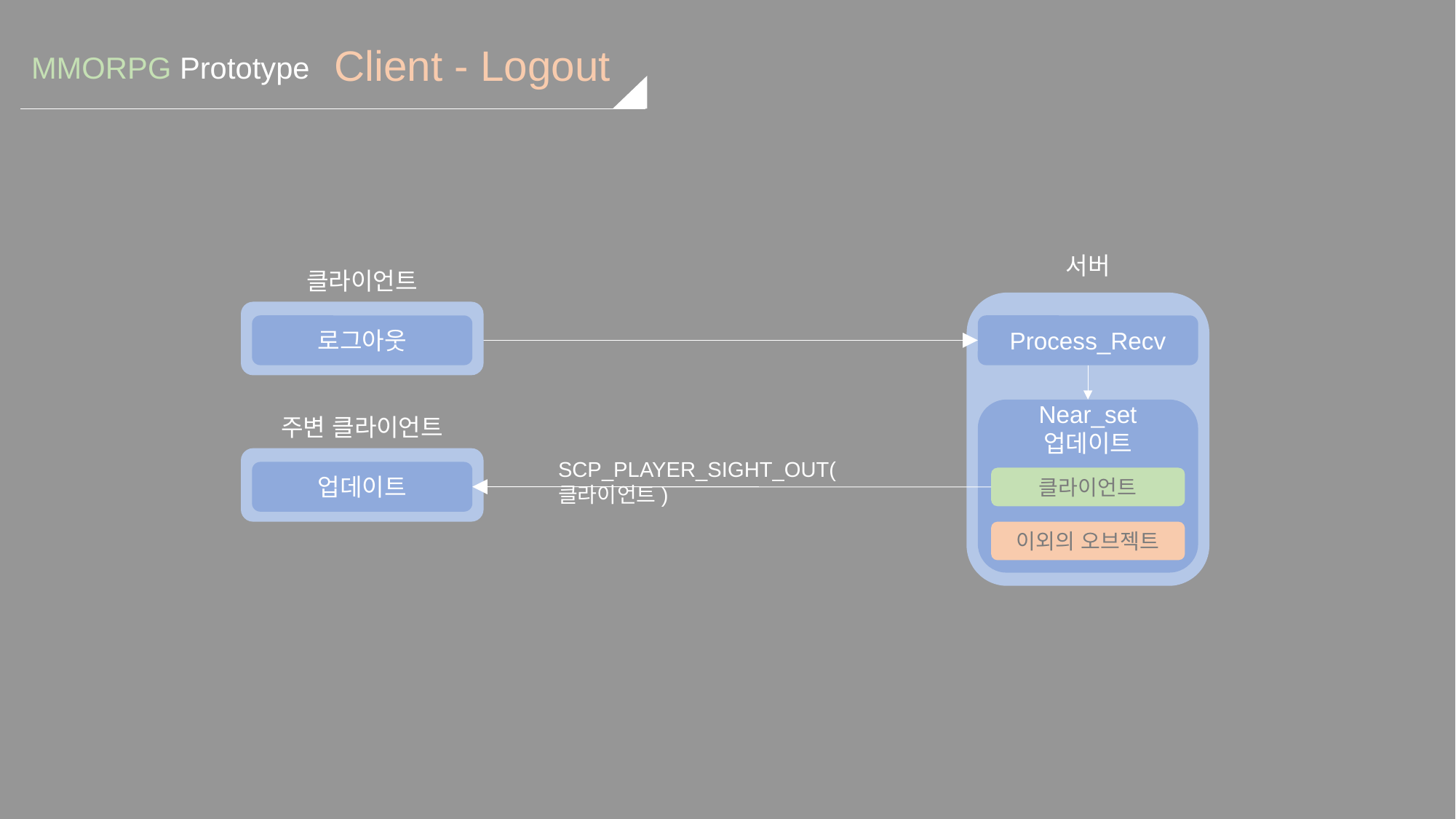

# Client - Logout
MMORPG Prototype

서버

클라이언트

로그아웃
Process_Recv
Near_set
업데이트

주변 클라이언트

SCP_PLAYER_SIGHT_OUT(클라이언트)
업데이트
클라이언트
이외의 오브젝트